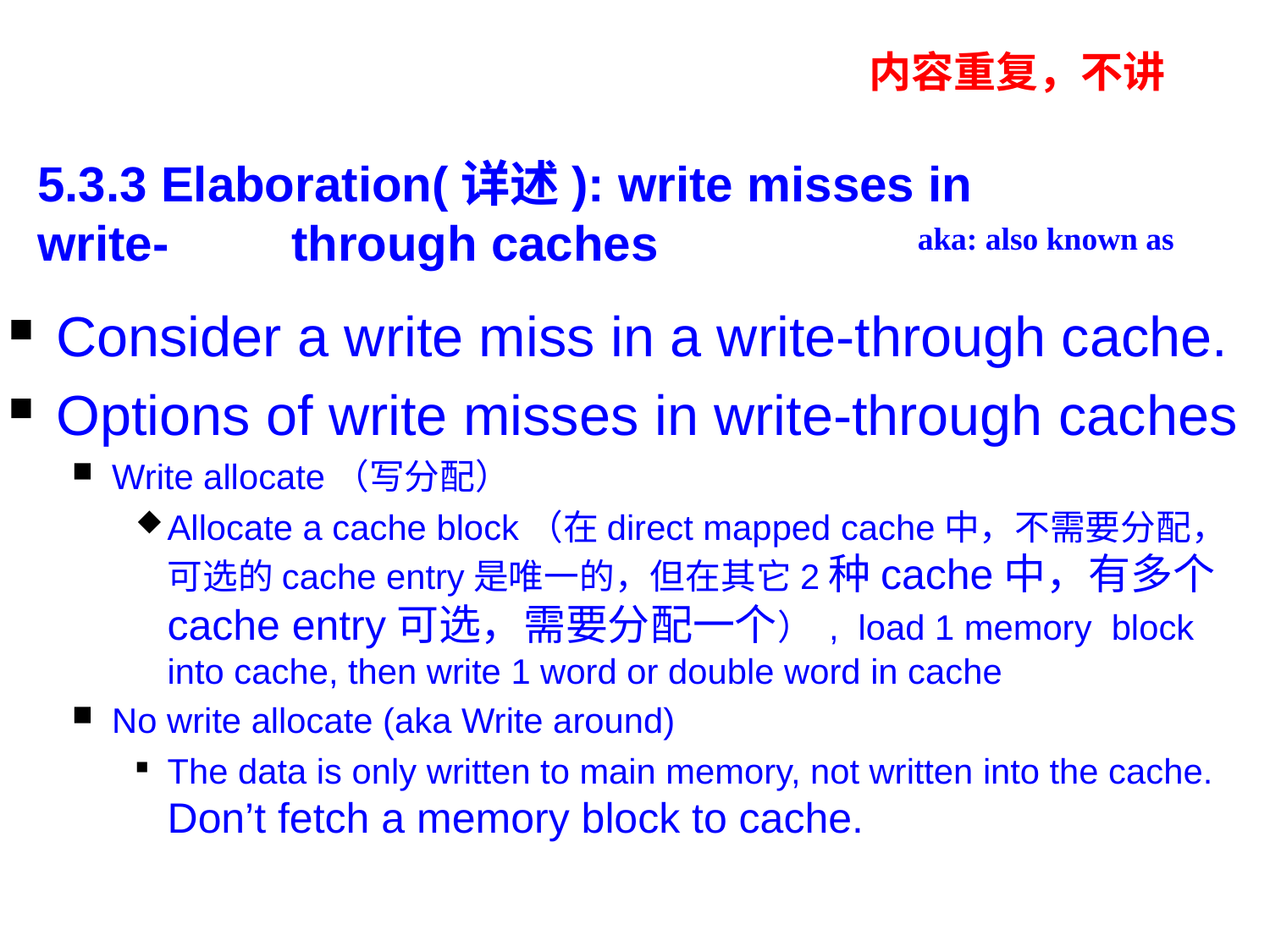

内容重复，不讲
5.3.3 Elaboration(详述): write misses in write-	through caches
aka: also known as
Consider a write miss in a write-through cache.
Options of write misses in write-through caches
Write allocate（写分配）
Allocate a cache block（在direct mapped cache中，不需要分配，可选的cache entry是唯一的，但在其它2种cache中，有多个cache entry可选，需要分配一个） ,  load 1 memory  block into cache, then write 1 word or double word in cache
No write allocate (aka Write around)
The data is only written to main memory, not written into the cache. Don’t fetch a memory block to cache.